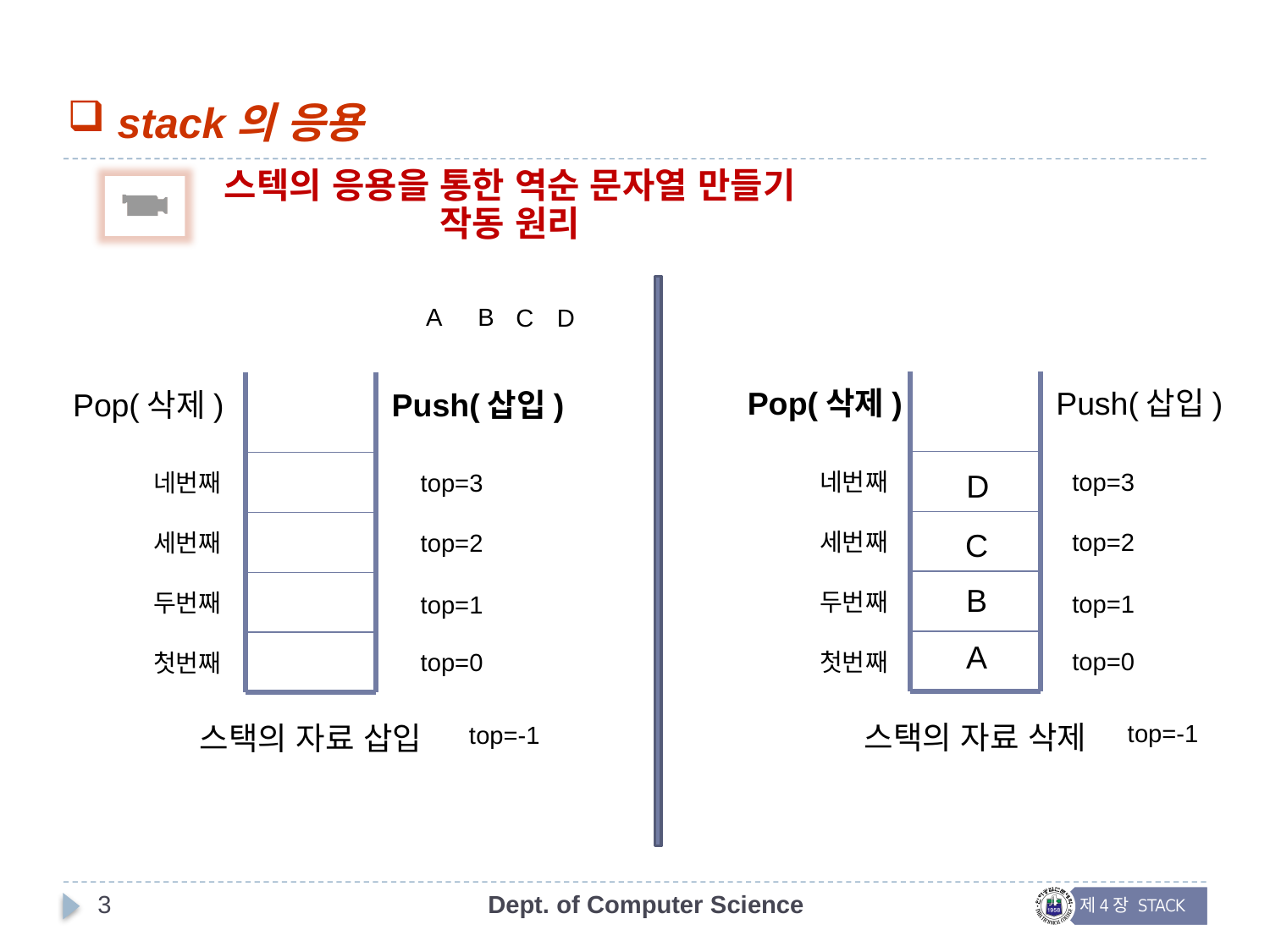

stack의 응용

스텍의 응용을 통한 역순 문자열 만들기 작동 원리

A
B
C
D
Pop(삭제)
Push(삽입)
Pop(삭제)
Push(삽입)
D
네번째
top=3
네번째
top=3
C
세번째
top=2
세번째
top=2
B
두번째
두번째
top=1
top=1
A
top=0
첫번째
top=0
첫번째
스택의 자료 삭제
top=-1
스택의 자료 삽입
top=-1
3
Dept. of Computer Science